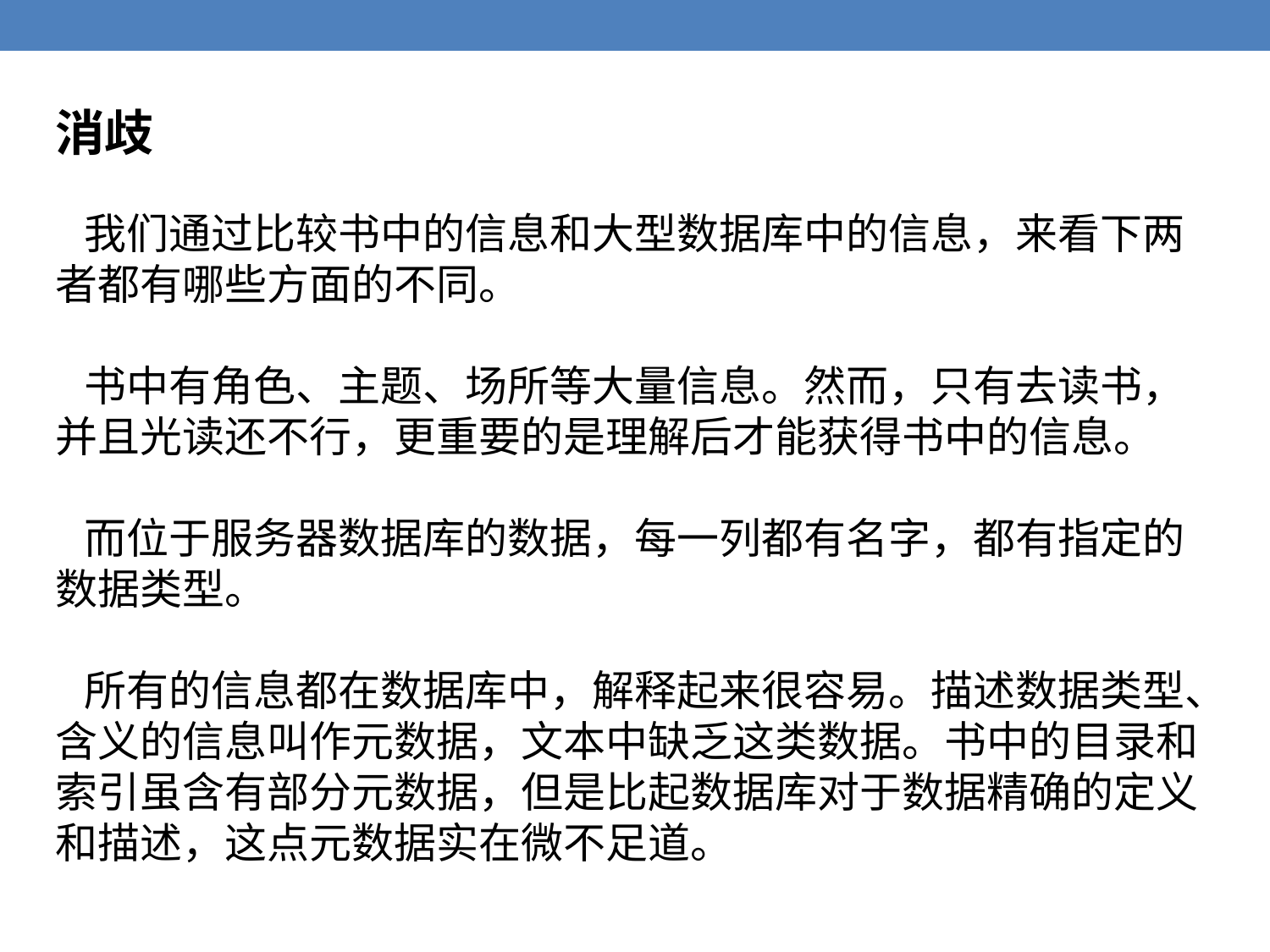

消歧
  我们通过比较书中的信息和大型数据库中的信息，来看下两者都有哪些方面的不同。

  书中有角色、主题、场所等大量信息。然而，只有去读书，并且光读还不行，更重要的是理解后才能获得书中的信息。

  而位于服务器数据库的数据，每一列都有名字，都有指定的数据类型。

  所有的信息都在数据库中，解释起来很容易。描述数据类型、含义的信息叫作元数据，文本中缺乏这类数据。书中的目录和索引虽含有部分元数据，但是比起数据库对于数据精确的定义和描述，这点元数据实在微不足道。